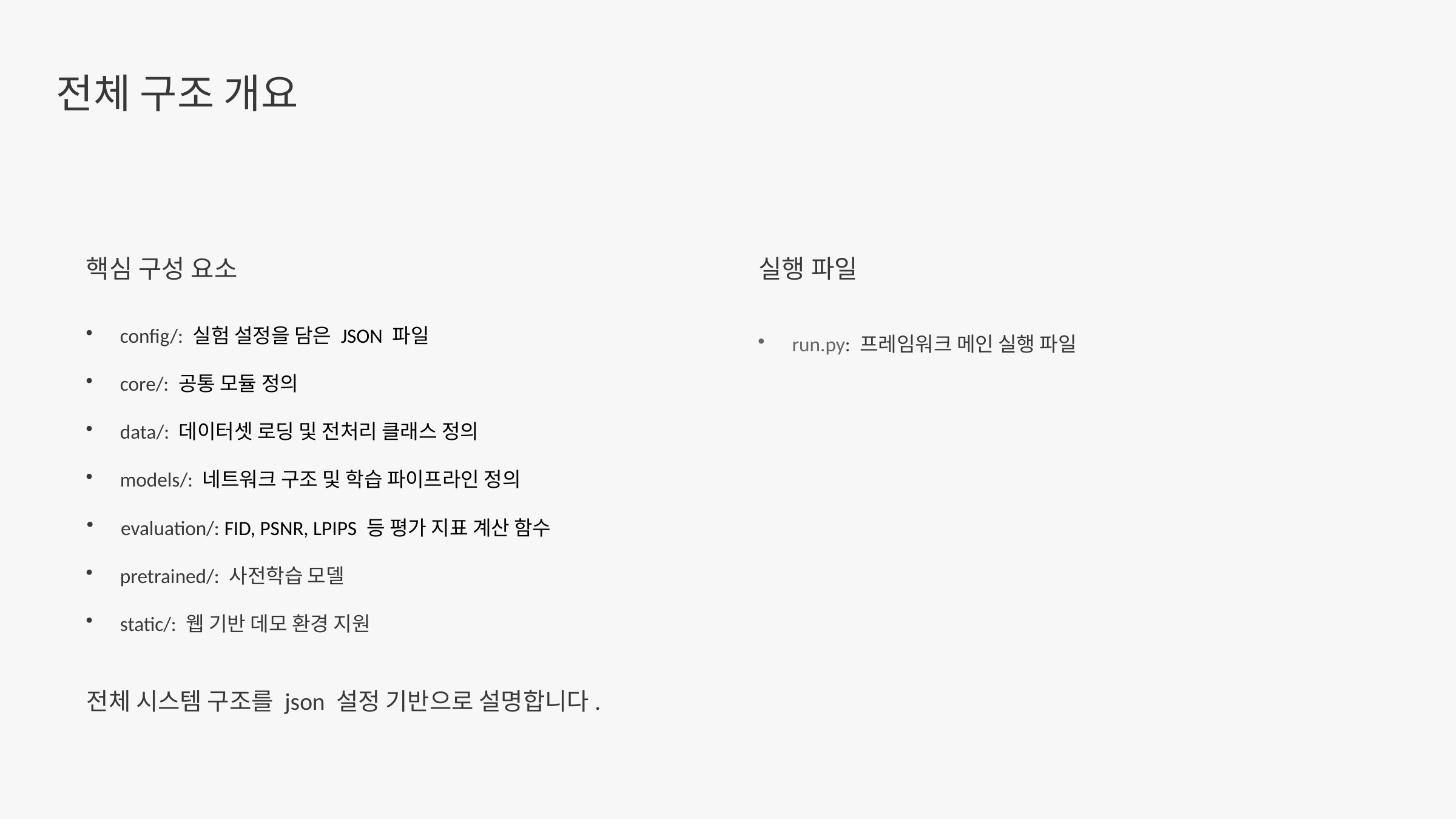

전체 구조 개요
핵심 구성 요소
실행 파일
config/: 실험 설정을 담은 JSON 파일
run.py: 프레임워크 메인 실행 파일
core/: 공통 모듈 정의
data/: 데이터셋 로딩 및 전처리 클래스 정의
models/: 네트워크 구조 및 학습 파이프라인 정의
evaluation/: FID, PSNR, LPIPS 등 평가 지표 계산 함수
pretrained/: 사전학습 모델
static/: 웹 기반 데모 환경 지원
전체 시스템 구조를 json 설정 기반으로 설명합니다.